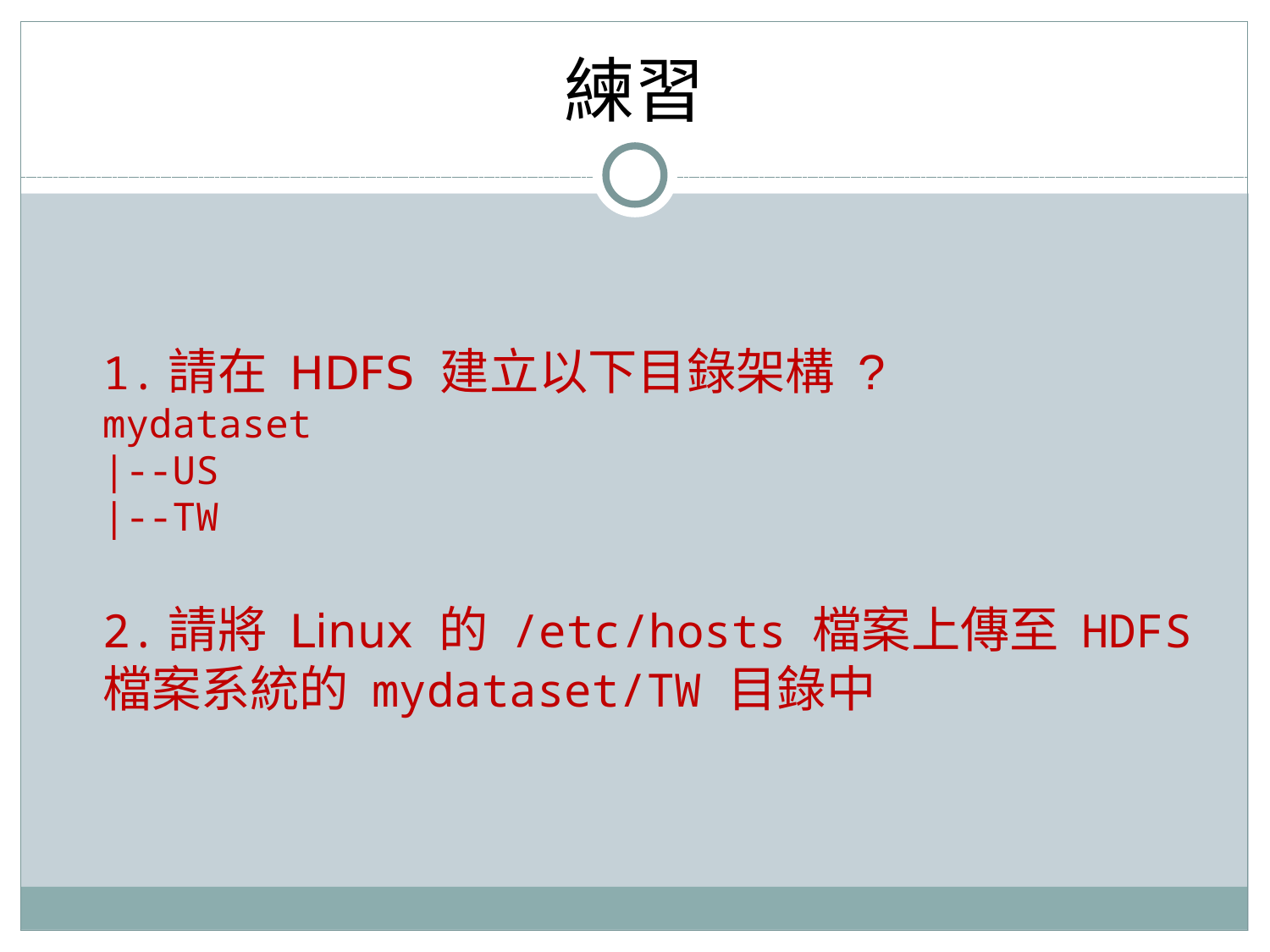

# 練習
1.請在 HDFS 建立以下目錄架構 ?
mydataset
|--US
|--TW

2.請將 Linux 的 /etc/hosts 檔案上傳至 HDFS 檔案系統的 mydataset/TW 目錄中